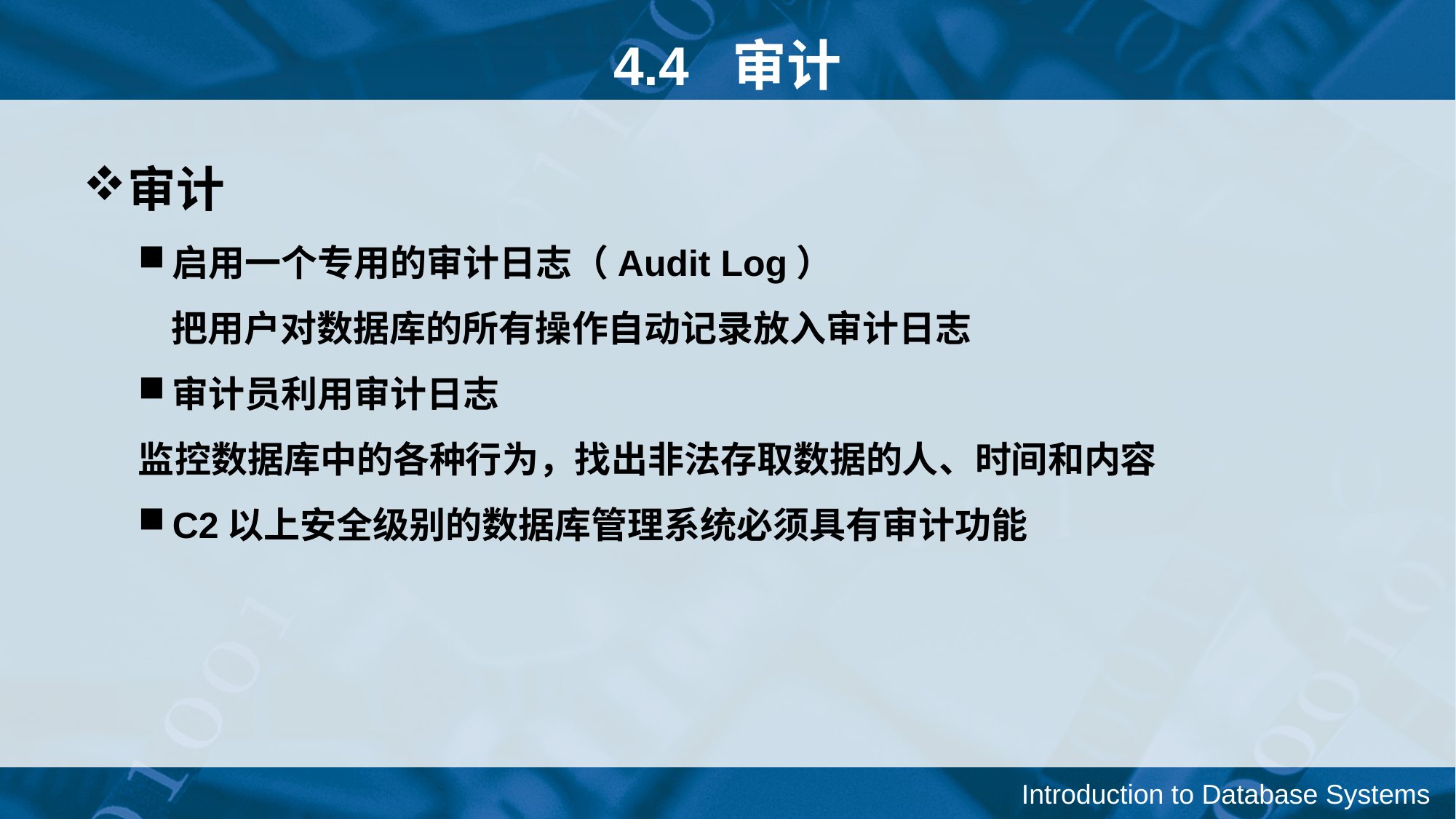

4.4  审计
审计
启用一个专用的审计日志（Audit Log）
   把用户对数据库的所有操作自动记录放入审计日志
审计员利用审计日志
监控数据库中的各种行为，找出非法存取数据的人、时间和内容
C2以上安全级别的数据库管理系统必须具有审计功能